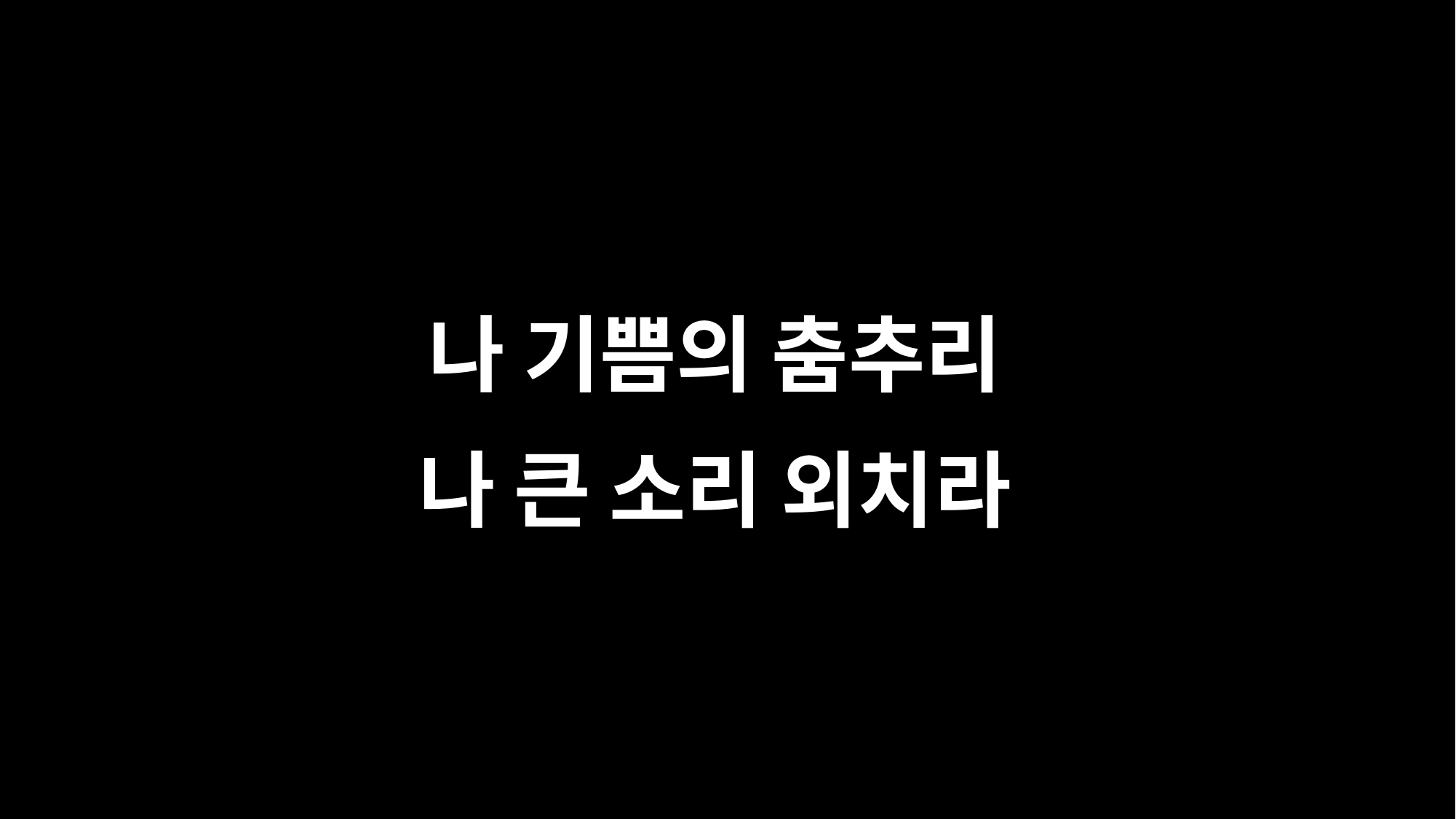

나 기쁨의 춤추리
나 큰 소리 외치라